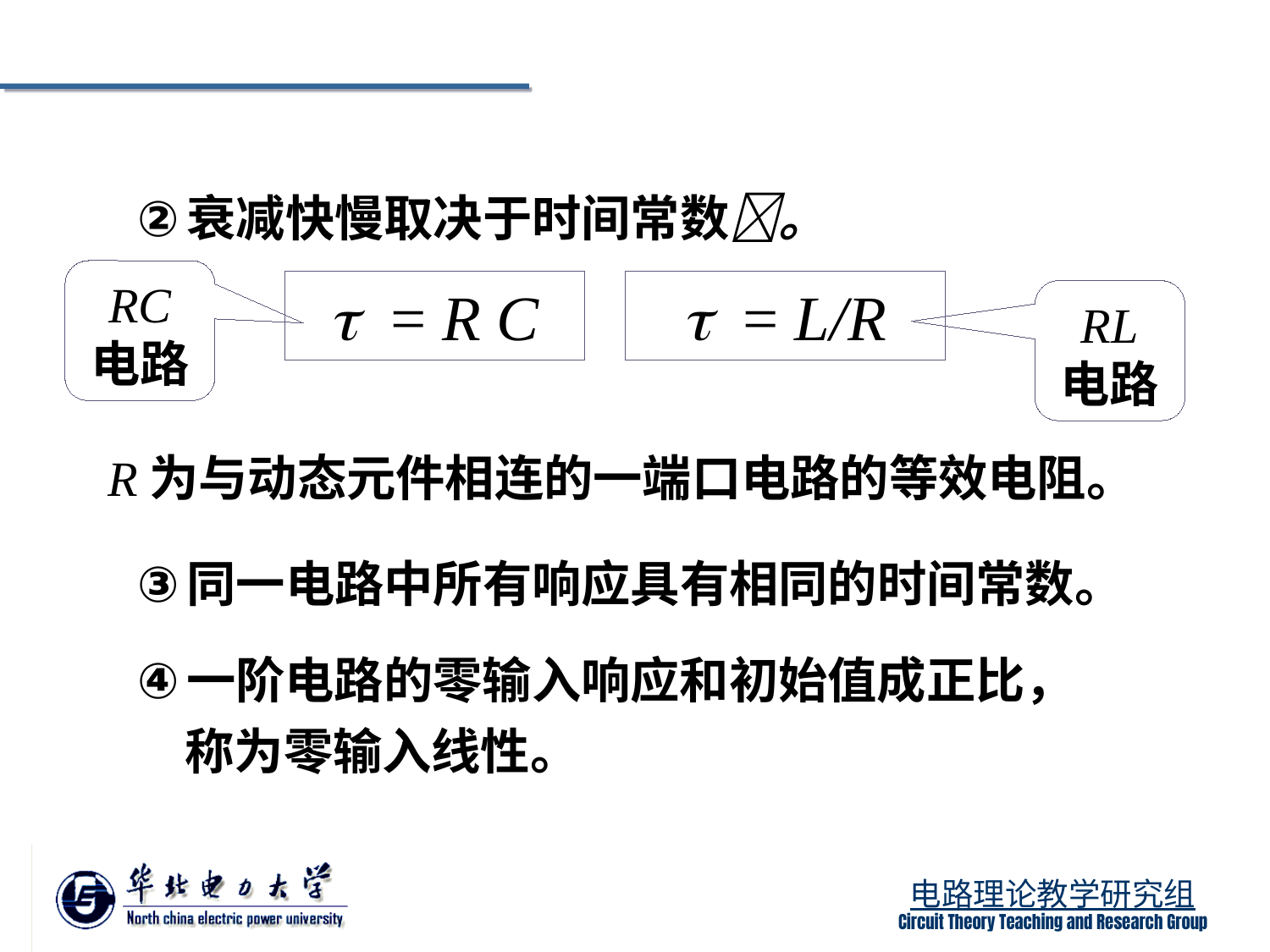

衰减快慢取决于时间常数τ。
RC
电路
τ  = R C
τ  = L/R
RL
电路

R为与动态元件相连的一端口电路的等效电阻。
同一电路中所有响应具有相同的时间常数。
一阶电路的零输入响应和初始值成正比，称为零输入线性。